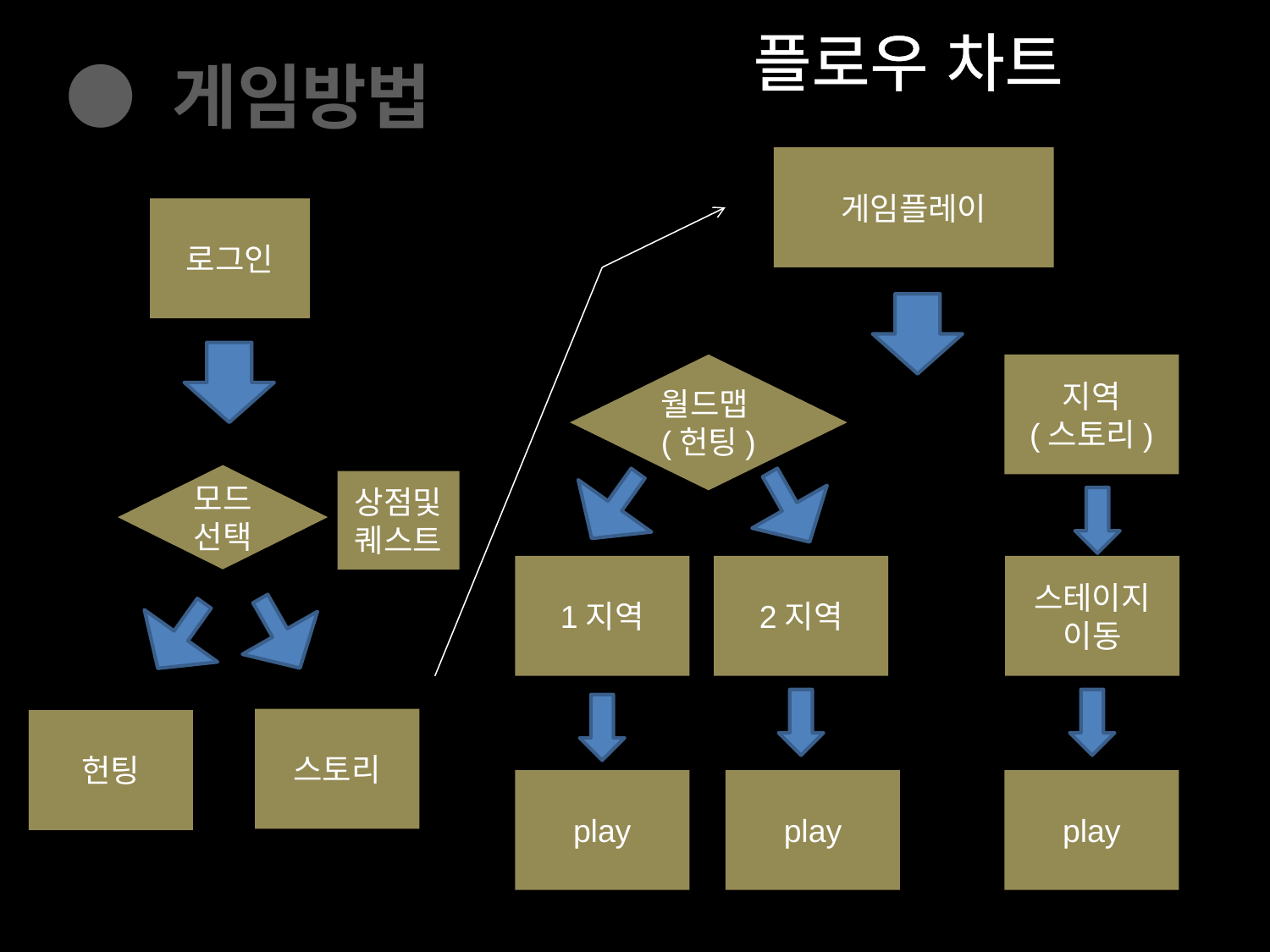

플로우 차트
● 게임방법
게임플레이
로그인

지역
(스토리)
월드맵(헌팅)
모드선택

상점및
퀘스트

1지역
2지역
스테이지
이동

스토리
헌팅
play
play
play